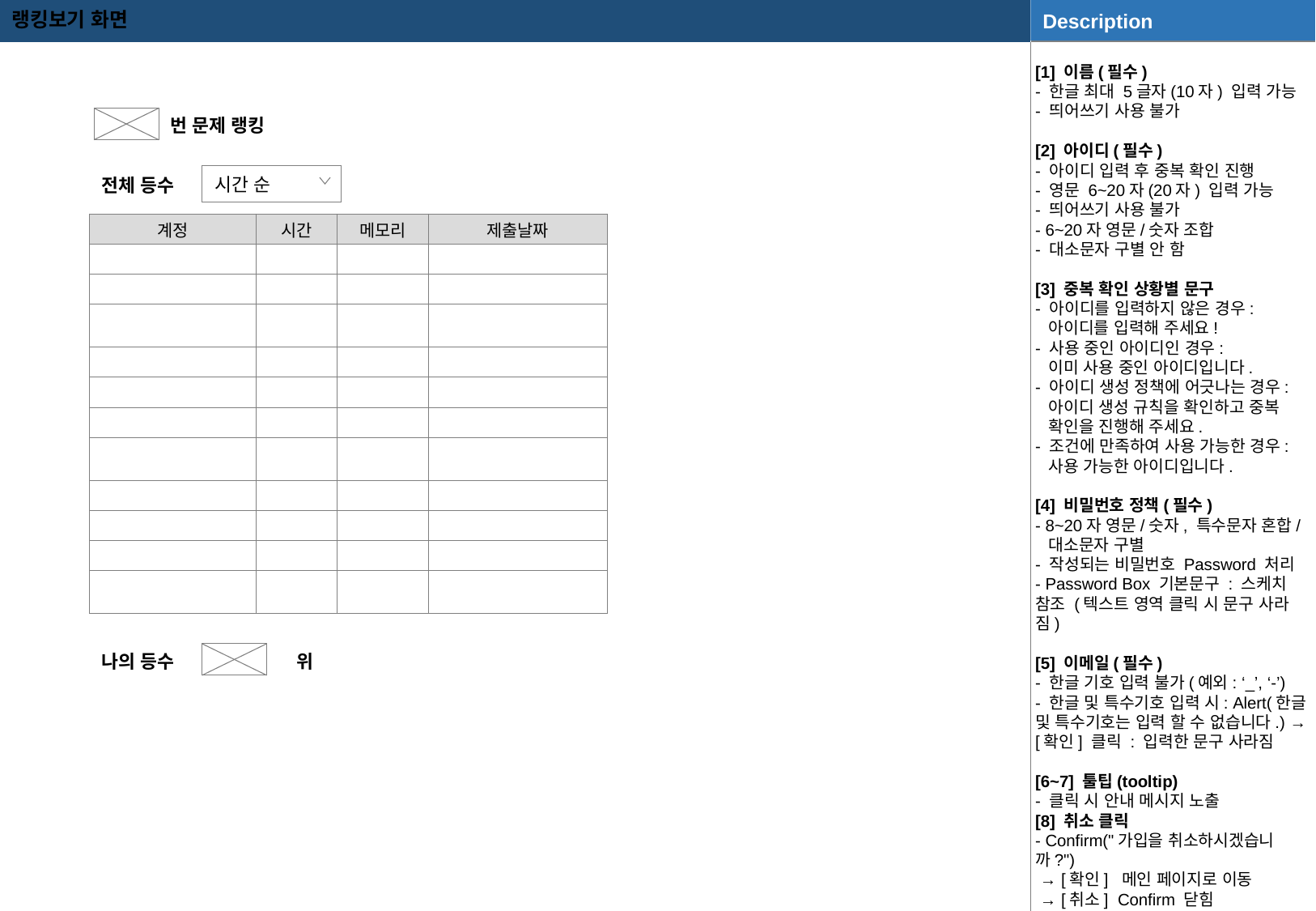

랭킹보기 화면

[1] 이름(필수)
- 한글 최대 5글자(10자) 입력 가능
- 띄어쓰기 사용 불가

[2] 아이디(필수)
- 아이디 입력 후 중복 확인 진행
- 영문 6~20자(20자) 입력 가능
- 띄어쓰기 사용 불가
- 6~20자 영문/숫자 조합
- 대소문자 구별 안 함

[3] 중복 확인 상황별 문구
- 아이디를 입력하지 않은 경우:
  아이디를 입력해 주세요!
- 사용 중인 아이디인 경우:
  이미 사용 중인 아이디입니다.
- 아이디 생성 정책에 어긋나는 경우:
  아이디 생성 규칙을 확인하고 중복
  확인을 진행해 주세요.
- 조건에 만족하여 사용 가능한 경우:
  사용 가능한 아이디입니다.

[4] 비밀번호 정책(필수)
- 8~20자 영문/숫자, 특수문자 혼합/
  대소문자 구별
- 작성되는 비밀번호 Password 처리
- Password Box 기본문구 : 스케치 참조 (텍스트 영역 클릭 시 문구 사라짐)

[5] 이메일(필수)
- 한글 기호 입력 불가(예외: ‘_’, ‘-’)
- 한글 및 특수기호 입력 시: Alert(한글 및 특수기호는 입력 할 수 없습니다.) → [확인] 클릭 : 입력한 문구 사라짐

[6~7] 툴팁(tooltip)
- 클릭 시 안내 메시지 노출
[8] 취소 클릭
- Confirm("가입을 취소하시겠습니까?")
 → [확인]  메인 페이지로 이동
 → [취소]  Confirm 닫힘

번 문제 랭킹
시간 순

전체 등수
| 계정 | 시간 | 메모리 | 제출날짜 |
| --- | --- | --- | --- |
|  |  |  |  |
|  |  |  |  |
|  |  |  |  |
|  |  |  |  |
|  |  |  |  |
|  |  |  |  |
|  |  |  |  |
|  |  |  |  |
|  |  |  |  |
|  |  |  |  |
|  |  |  |  |

나의 등수
위